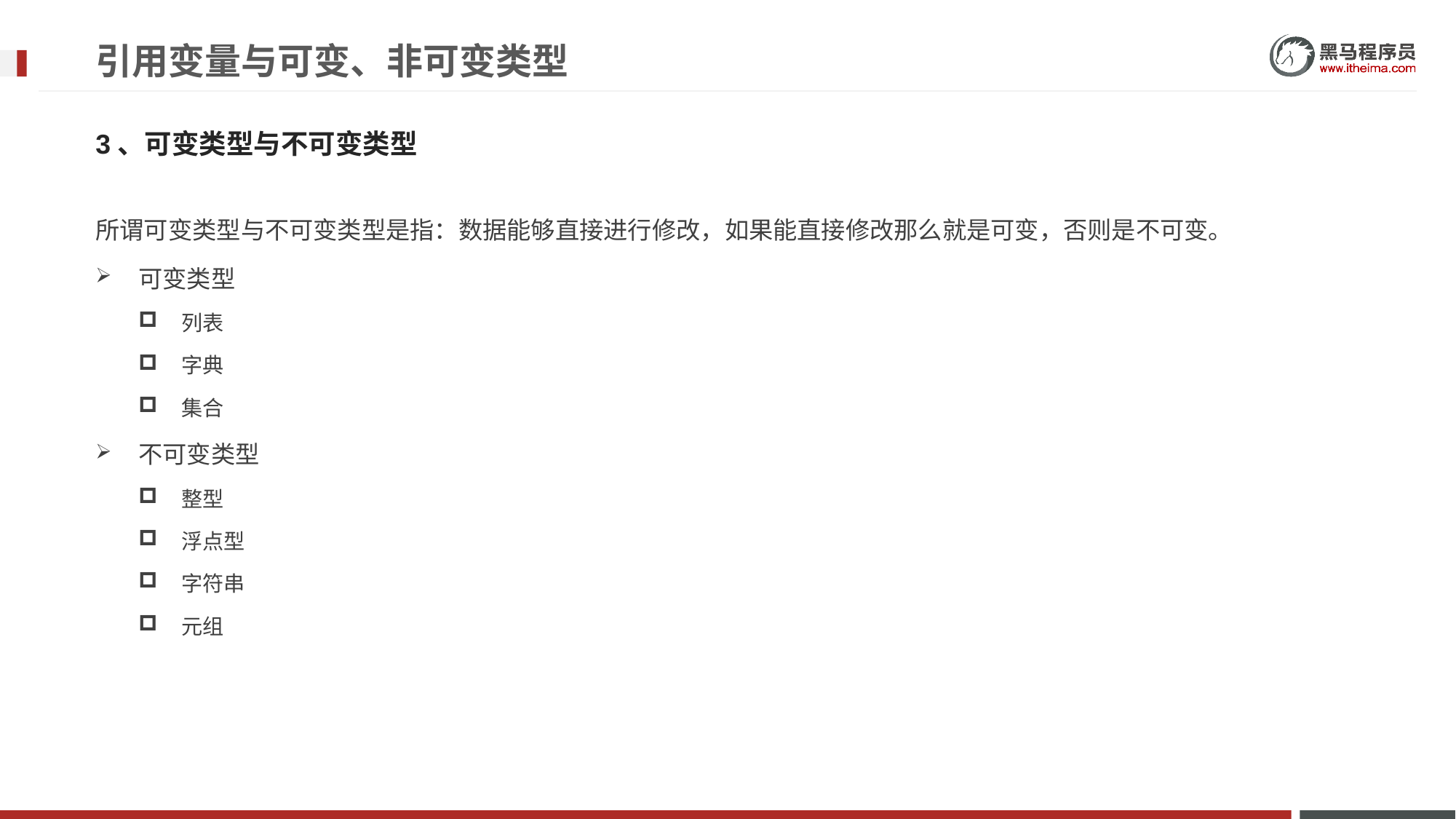

# 引用变量与可变、非可变类型
3、可变类型与不可变类型
所谓可变类型与不可变类型是指：数据能够直接进行修改，如果能直接修改那么就是可变，否则是不可变。
可变类型
列表
字典
集合
不可变类型
整型
浮点型
字符串
元组